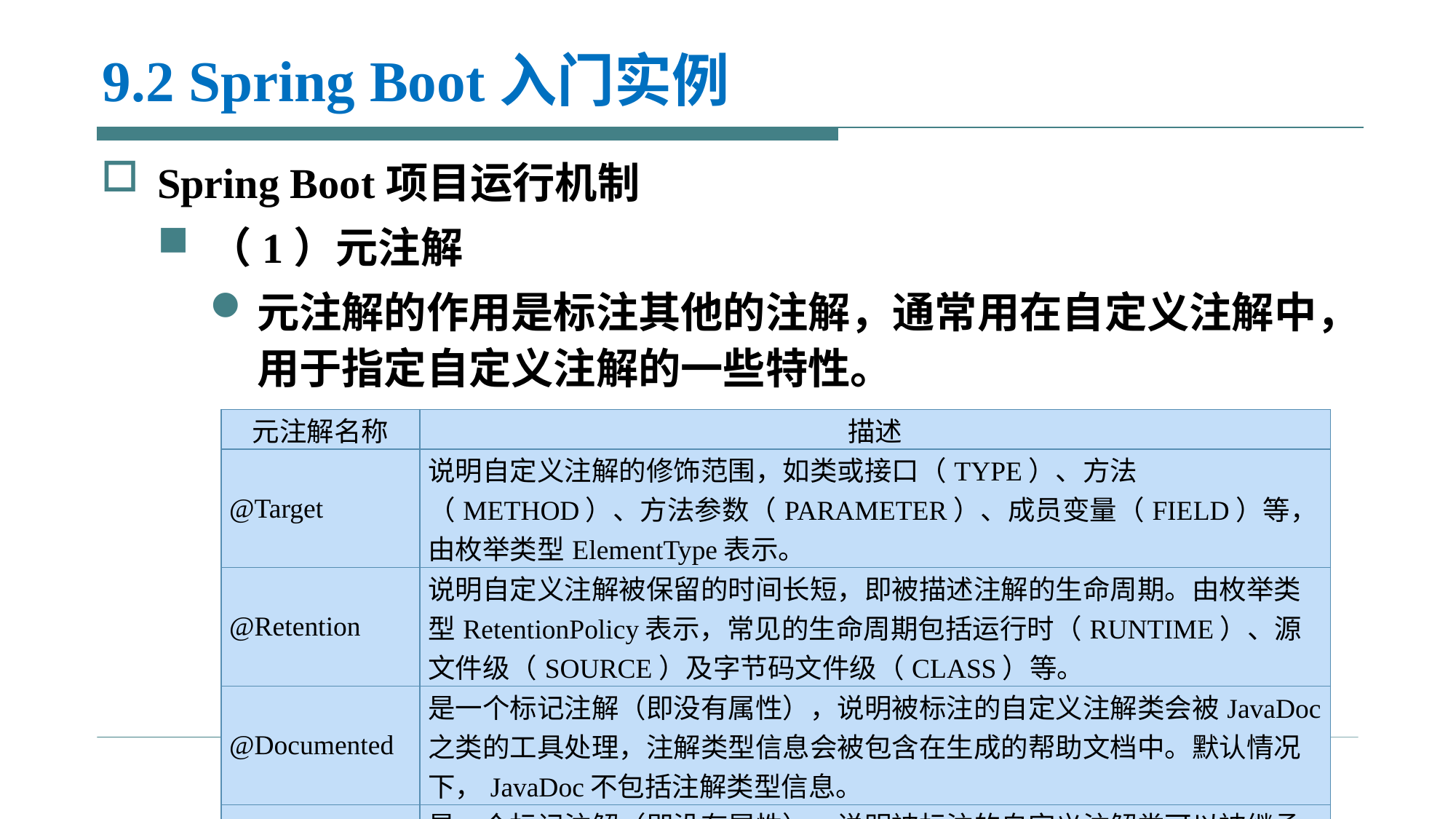

# 9.2 Spring Boot入门实例
Spring Boot项目运行机制
（1）元注解
元注解的作用是标注其他的注解，通常用在自定义注解中，用于指定自定义注解的一些特性。
| 元注解名称 | 描述 |
| --- | --- |
| @Target | 说明自定义注解的修饰范围，如类或接口（TYPE）、方法（METHOD）、方法参数（PARAMETER）、成员变量（FIELD）等，由枚举类型ElementType表示。 |
| @Retention | 说明自定义注解被保留的时间长短，即被描述注解的生命周期。由枚举类型RetentionPolicy表示，常见的生命周期包括运行时（RUNTIME）、源文件级（SOURCE）及字节码文件级（CLASS）等。 |
| @Documented | 是一个标记注解（即没有属性），说明被标注的自定义注解类会被JavaDoc 之类的工具处理，注解类型信息会被包含在生成的帮助文档中。默认情况下，JavaDoc不包括注解类型信息。 |
| @Inherited | 是一个标记注解（即没有属性），说明被标注的自定义注解类可以被继承，例如，一个类被可被继承的注解标注后，则注解也作用于该类的派生类。 |
14